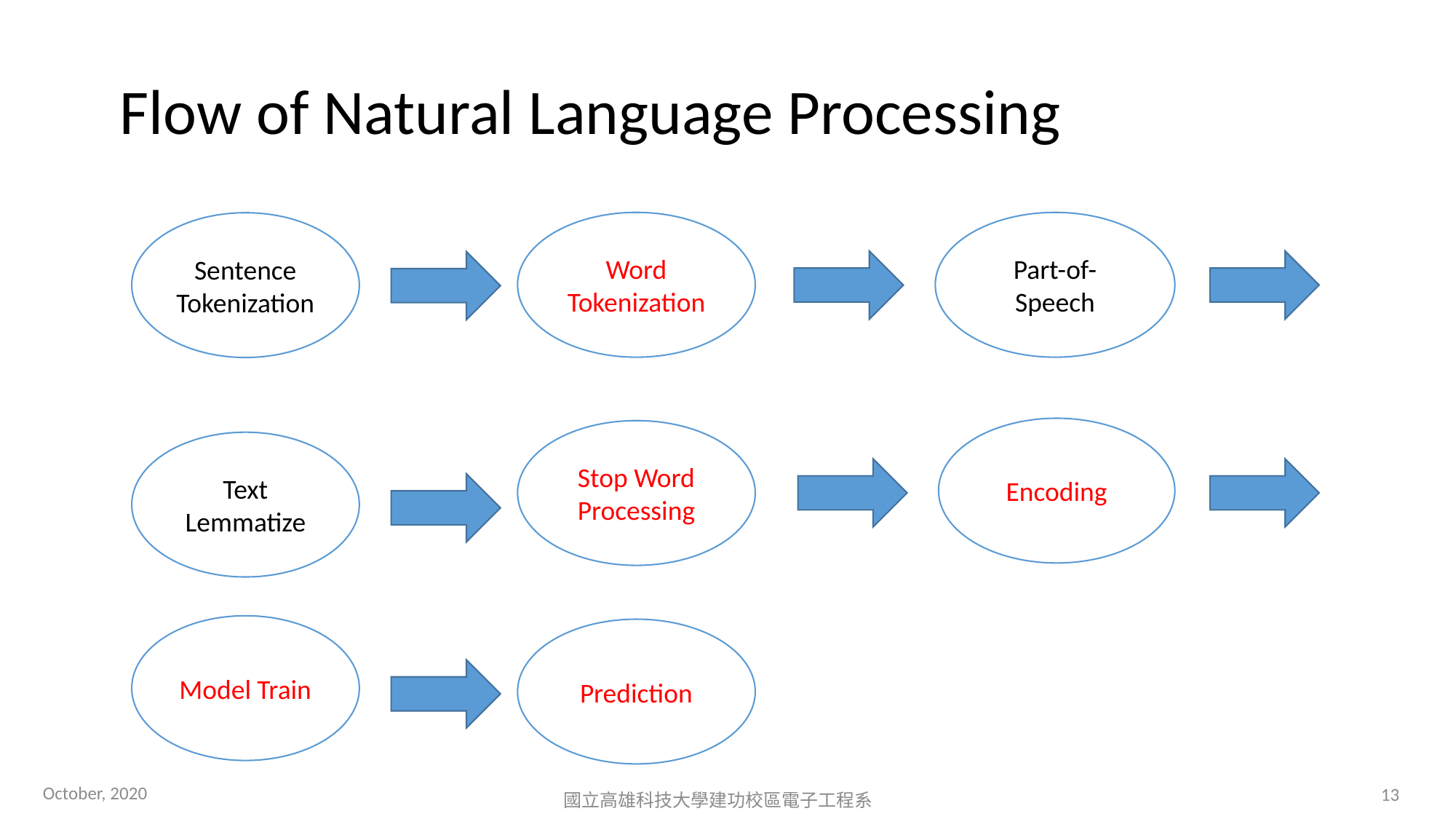

# Flow of Natural Language Processing

Word Tokenization
Part-of-Speech
Sentence Tokenization

Encoding
Stop Word Processing
Text Lemmatize

Model Train
Prediction

October, 2020
13
國立高雄科技大學建功校區電子工程系